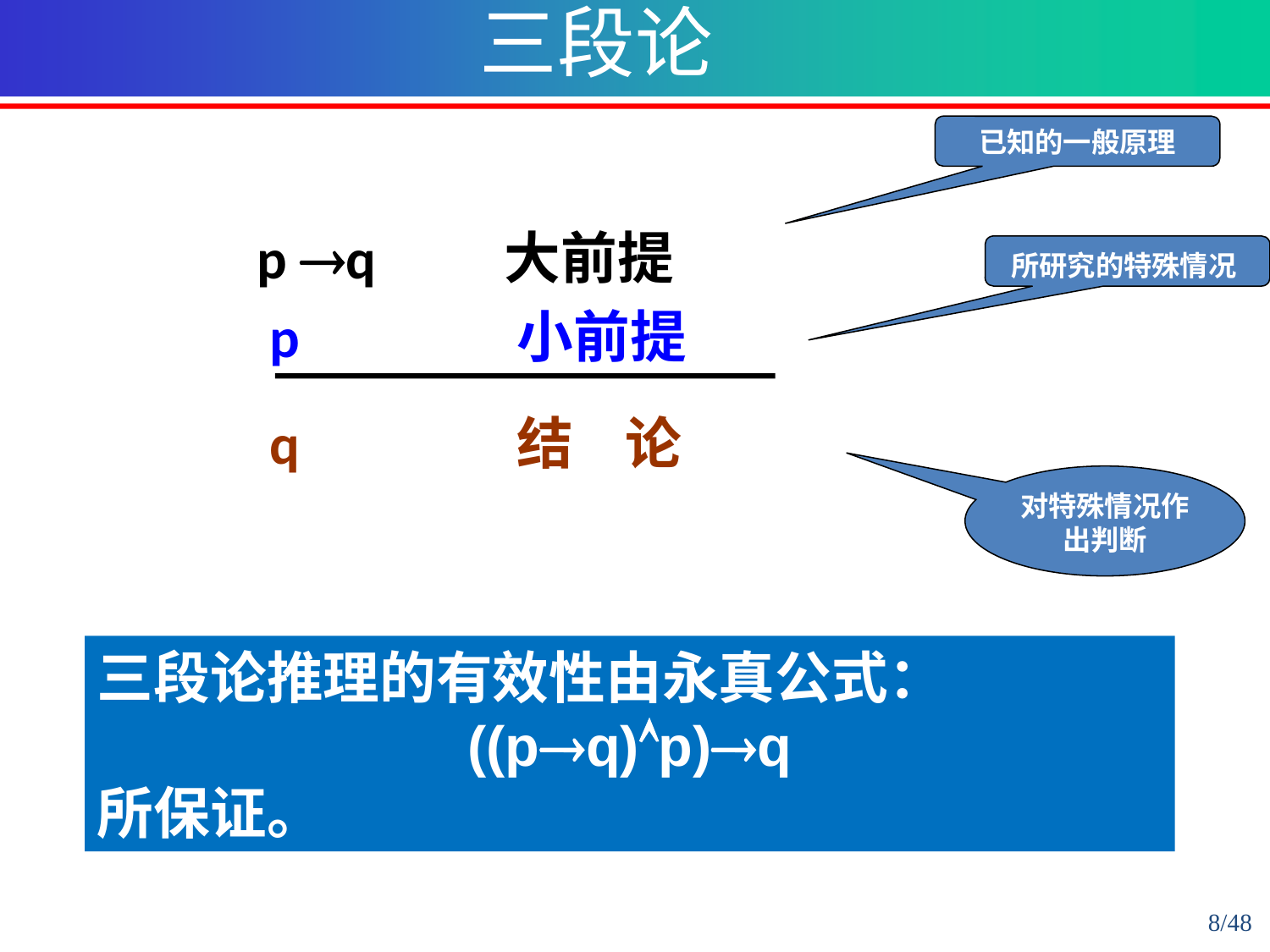

三段论
已知的一般原理
           p →q         大前提
            p                小前提
            q                结    论
所研究的特殊情况

对特殊情况作出判断
三段论推理的有效性由永真公式：
((p→q)∧p)→q
所保证。
8/48